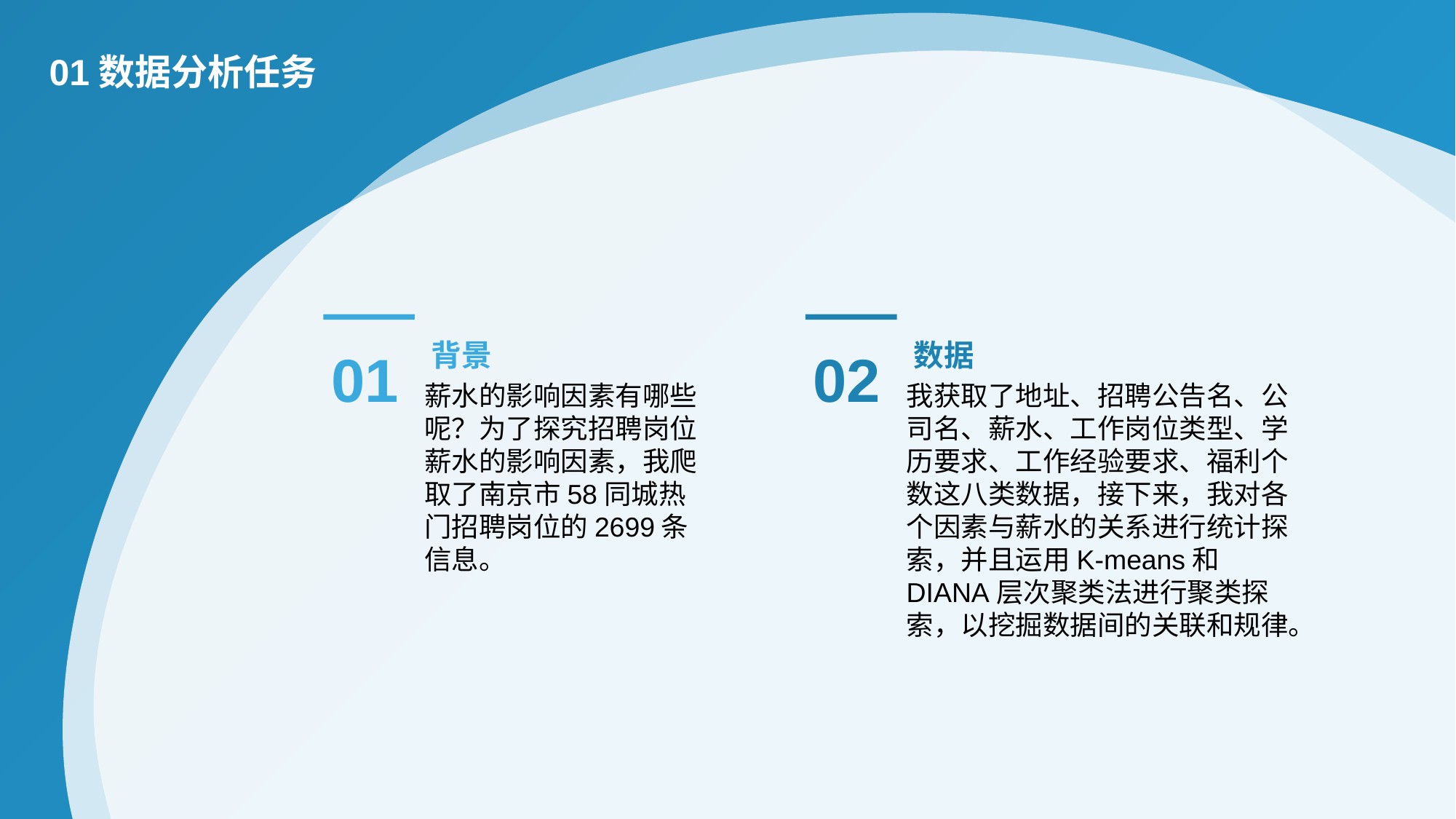

01数据分析任务
01

02

背景
数据
薪水的影响因素有哪些呢？为了探究招聘岗位薪水的影响因素，我爬取了南京市58同城热门招聘岗位的2699条信息。
我获取了地址、招聘公告名、公司名、薪水、工作岗位类型、学历要求、工作经验要求、福利个数这八类数据，接下来，我对各个因素与薪水的关系进行统计探索，并且运用K-means和DIANA层次聚类法进行聚类探索，以挖掘数据间的关联和规律。